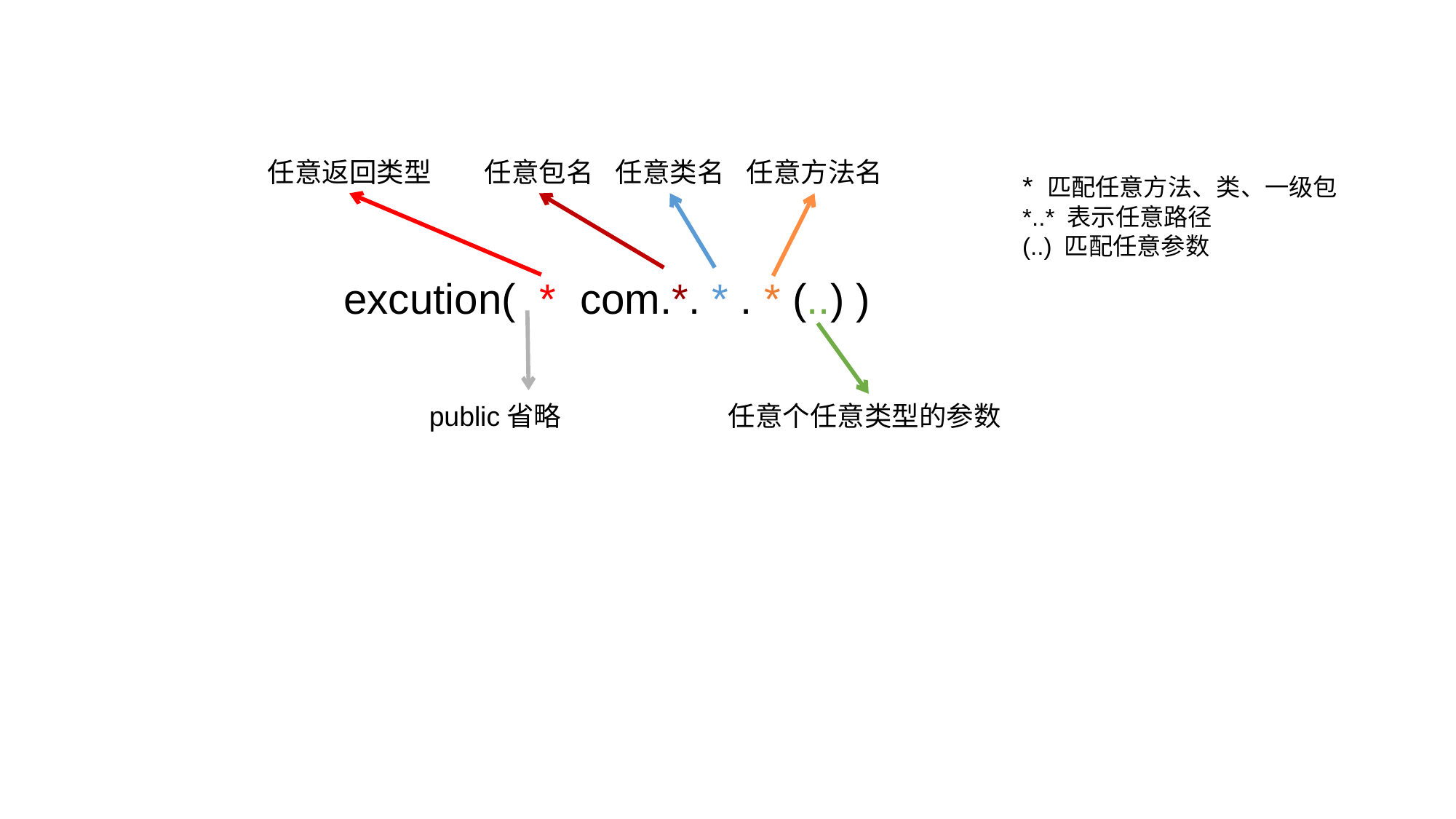

任意返回类型
任意包名
任意类名
任意方法名
* 匹配任意方法、类、一级包
*..* 表示任意路径
(..) 匹配任意参数

excution(  *  com.*. * . * (..) )
public省略
任意个任意类型的参数